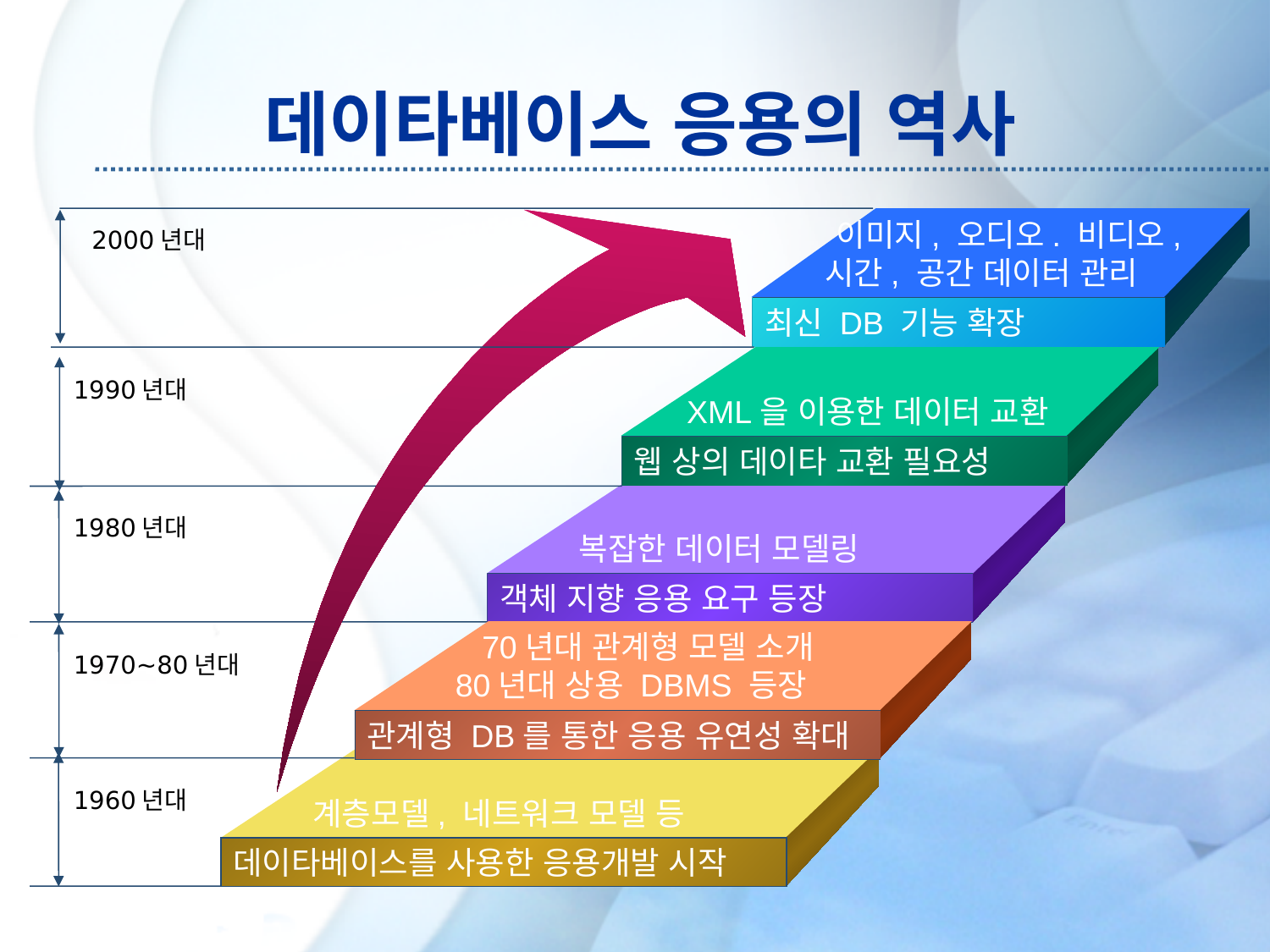

# 데이타베이스 응용의 역사

         이미지, 오디오. 비디오,
      시간, 공간 데이터 관리

2000년대
최신 DB 기능 확장

      XML을 이용한 데이터 교환

1990년대
웹 상의 데이타 교환 필요성

          복잡한 데이터 모델링

1980년대
객체 지향 응용 요구 등장
             70년대 관계형 모델 소개
          80년대 상용 DBMS 등장

1970~80년대
관계형 DB를 통한 응용 유연성 확대

          계층모델, 네트워크 모델 등

1960년대
데이타베이스를 사용한 응용개발 시작